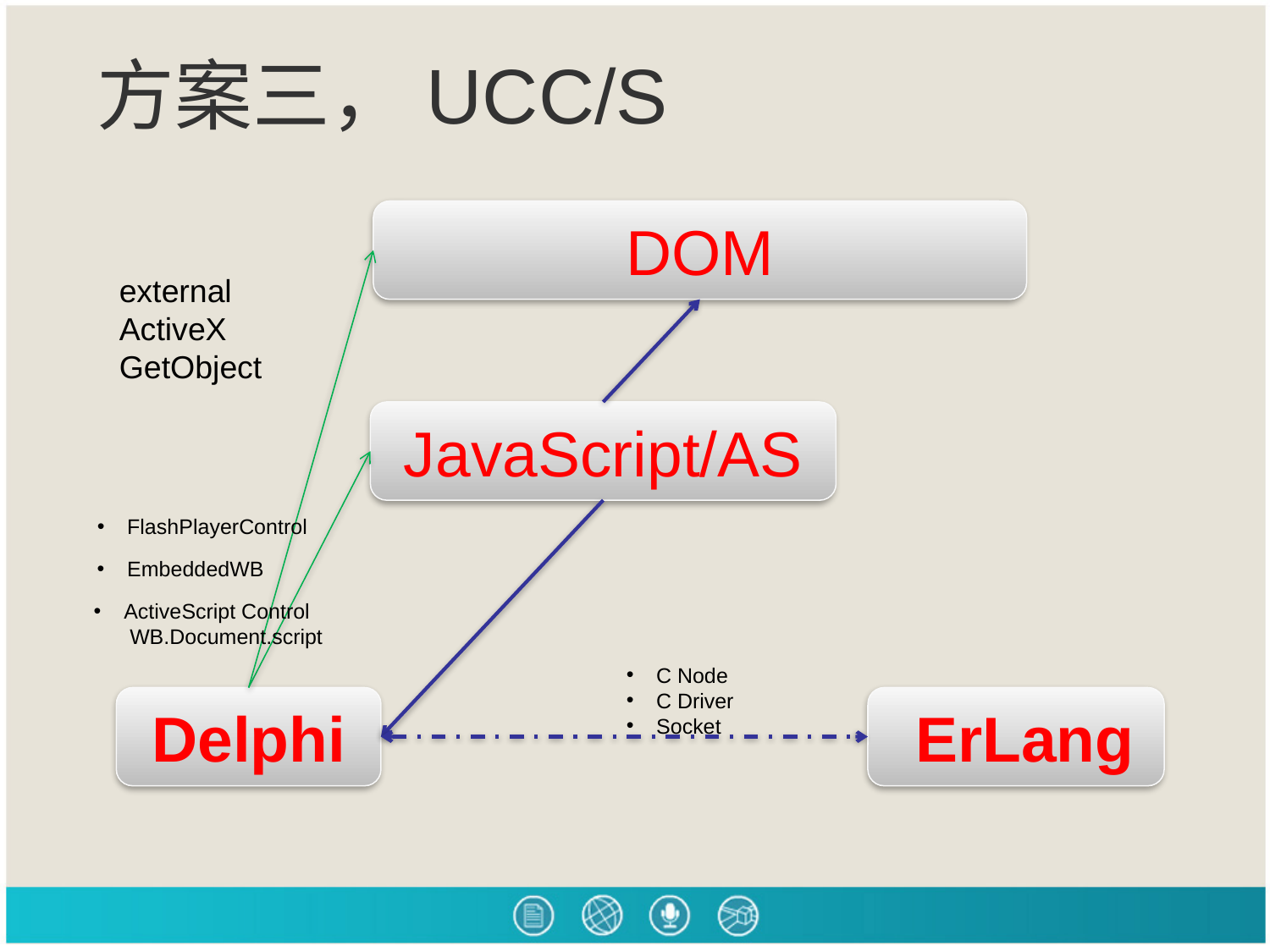

# 方案三，UCC/S
DOM
external
ActiveX
GetObject
JavaScript/AS
FlashPlayerControl
EmbeddedWB
ActiveScript Control
 WB.Document.script
C Node
C Driver
Socket
Delphi
 ErLang